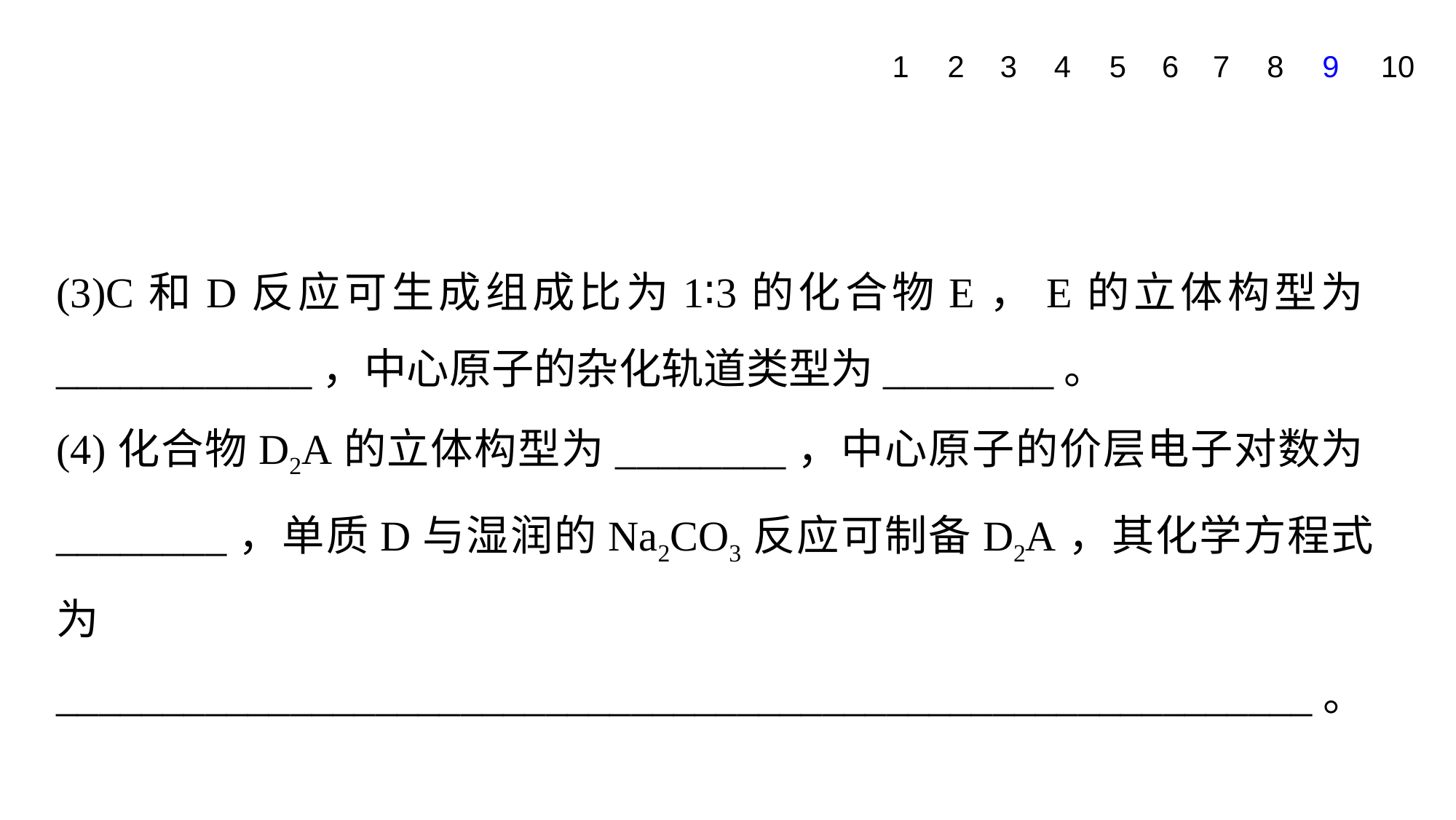

1
2
3
4
5
6
7
8
9
10
(3)C和D反应可生成组成比为1∶3的化合物E，E的立体构型为____________，中心原子的杂化轨道类型为________。
(4)化合物D2A的立体构型为________，中心原子的价层电子对数为________，单质D与湿润的Na2CO3反应可制备D2A，其化学方程式为___________________________________________________________。